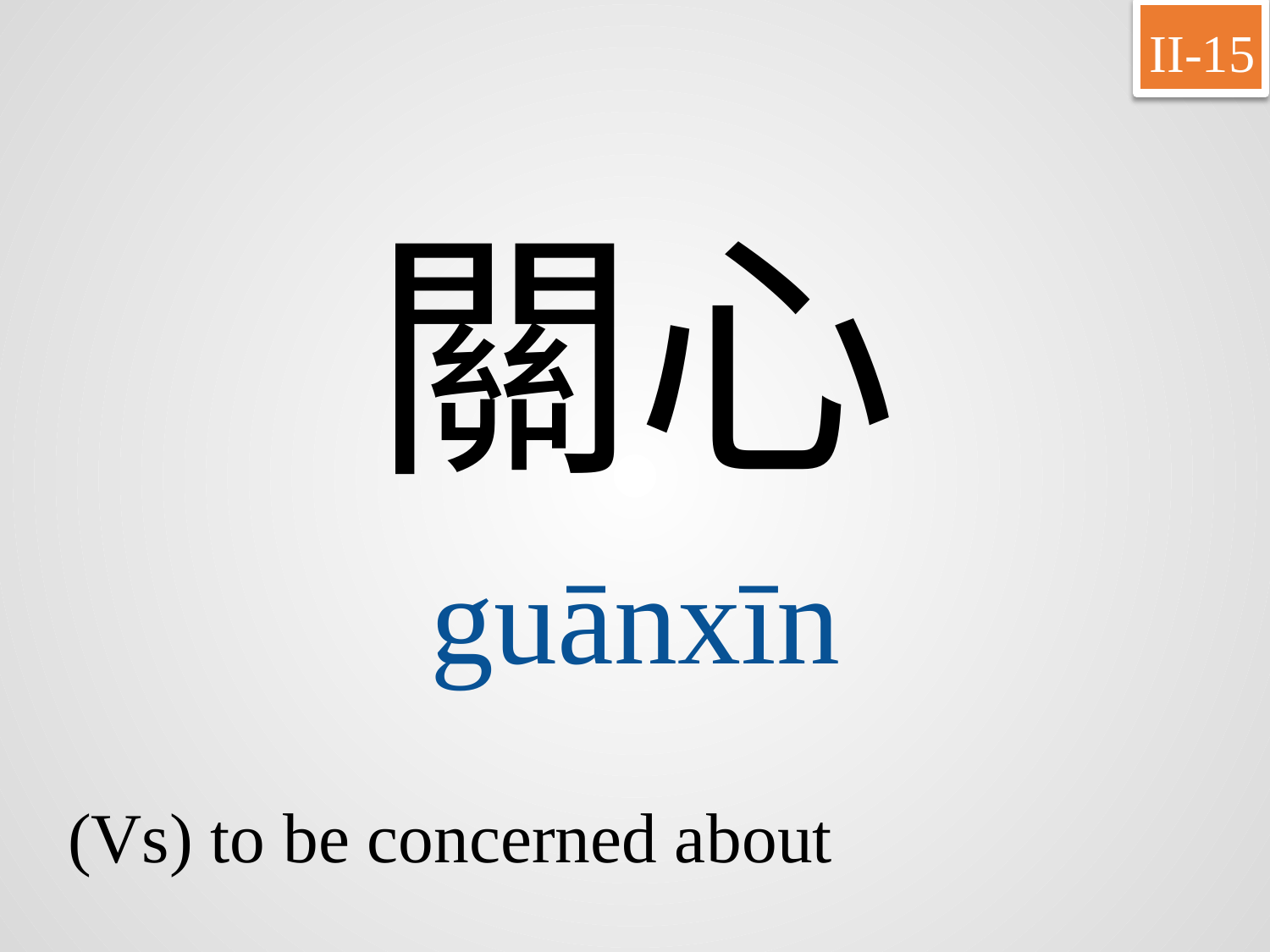

II-15

關心
guānxīn
(Vs) to be concerned about